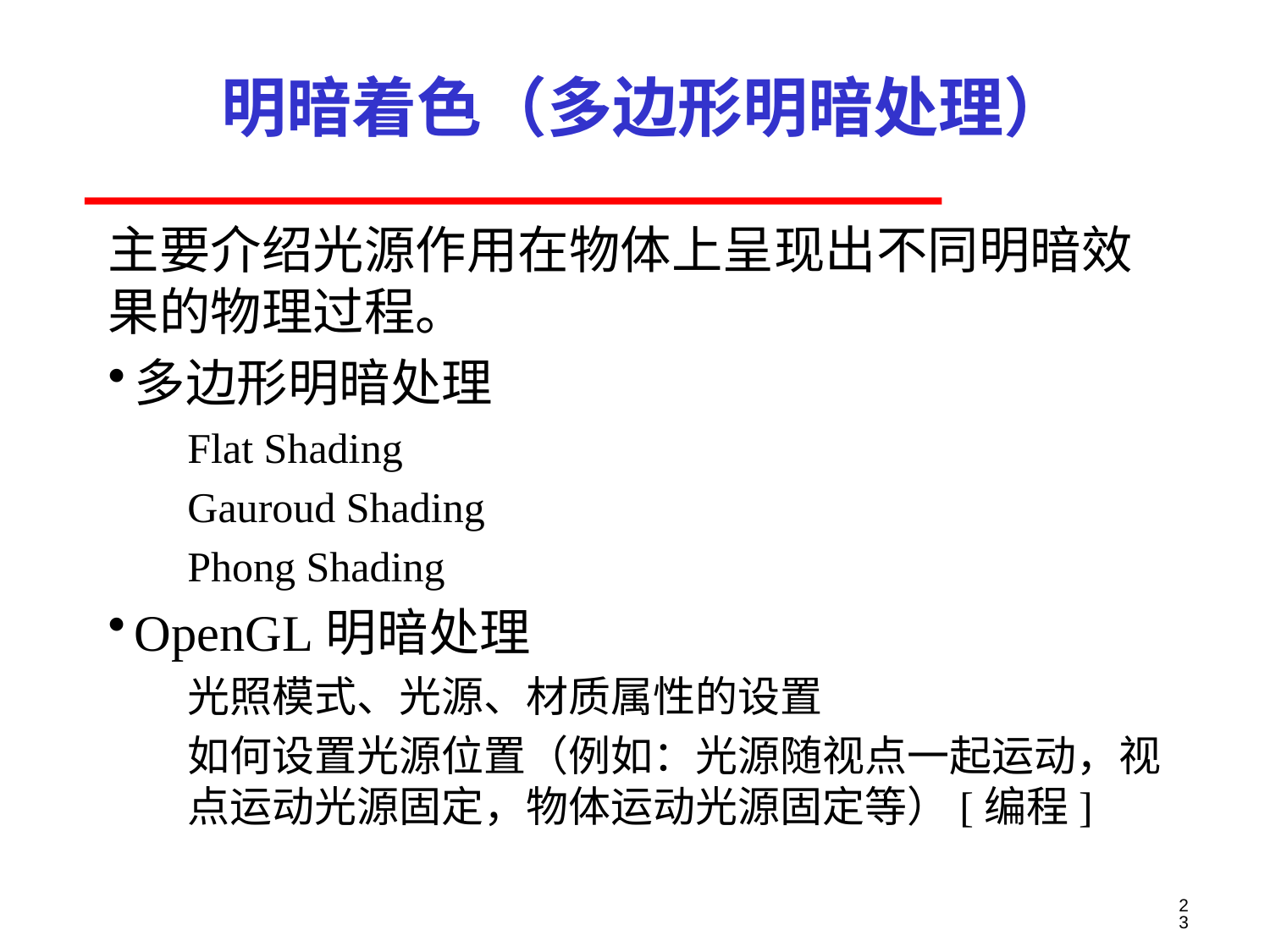

# 明暗着色（多边形明暗处理）
主要介绍光源作用在物体上呈现出不同明暗效果的物理过程。
多边形明暗处理
Flat Shading
Gauroud Shading
Phong Shading
OpenGL明暗处理
光照模式、光源、材质属性的设置
如何设置光源位置（例如：光源随视点一起运动，视点运动光源固定，物体运动光源固定等）[编程]

23